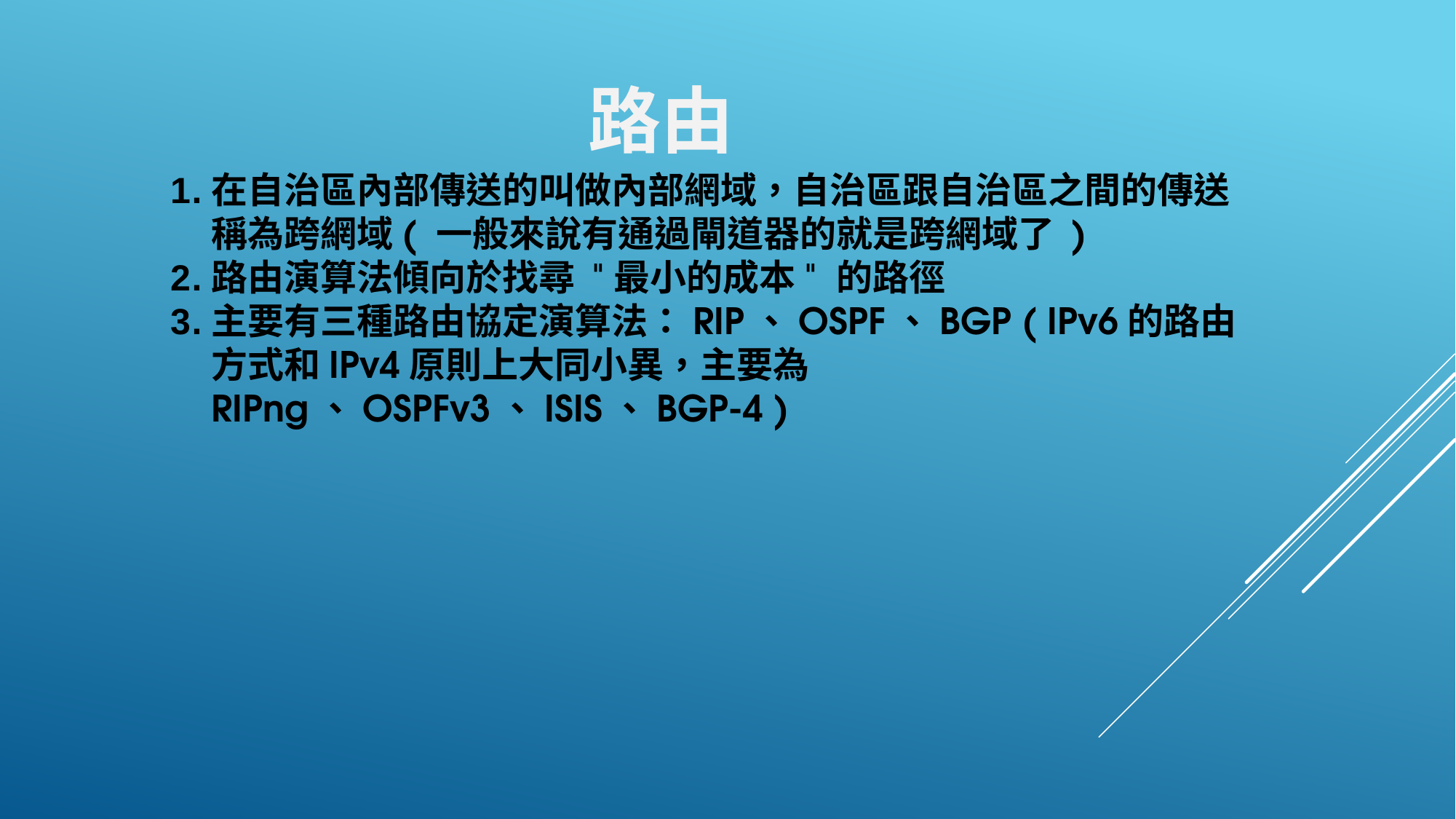

路由
在自治區內部傳送的叫做內部網域，自治區跟自治區之間的傳送稱為跨網域( 一般來說有通過閘道器的就是跨網域了 )
路由演算法傾向於找尋 "最小的成本" 的路徑
主要有三種路由協定演算法：RIP、OSPF、BGP ( IPv6的路由方式和IPv4原則上大同小異，主要為RIPng、OSPFv3、ISIS、BGP-4 )